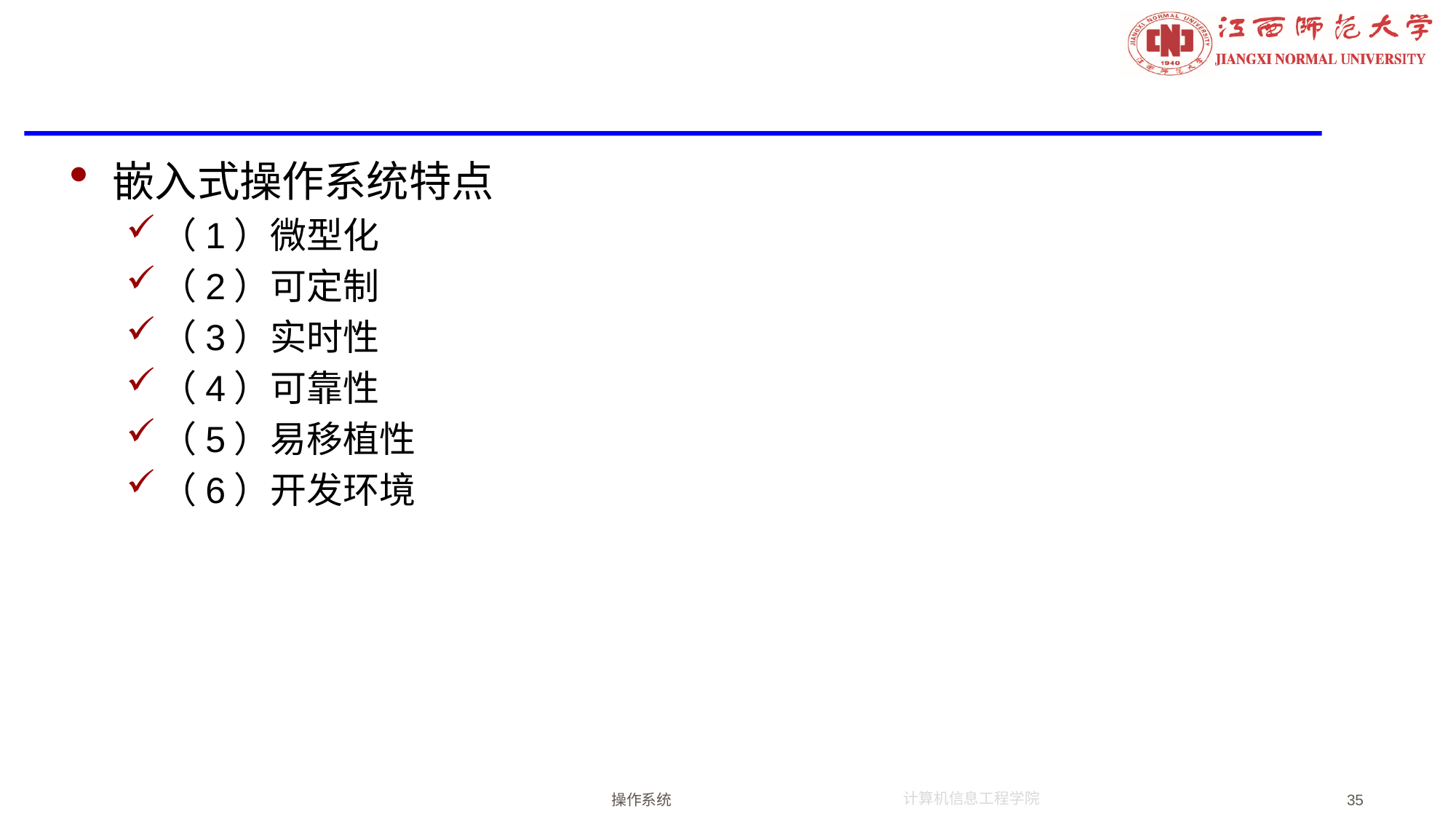

#
嵌入式操作系统特点
（1）微型化
（2）可定制
（3）实时性
（4）可靠性
（5）易移植性
（6）开发环境

操作系统
35